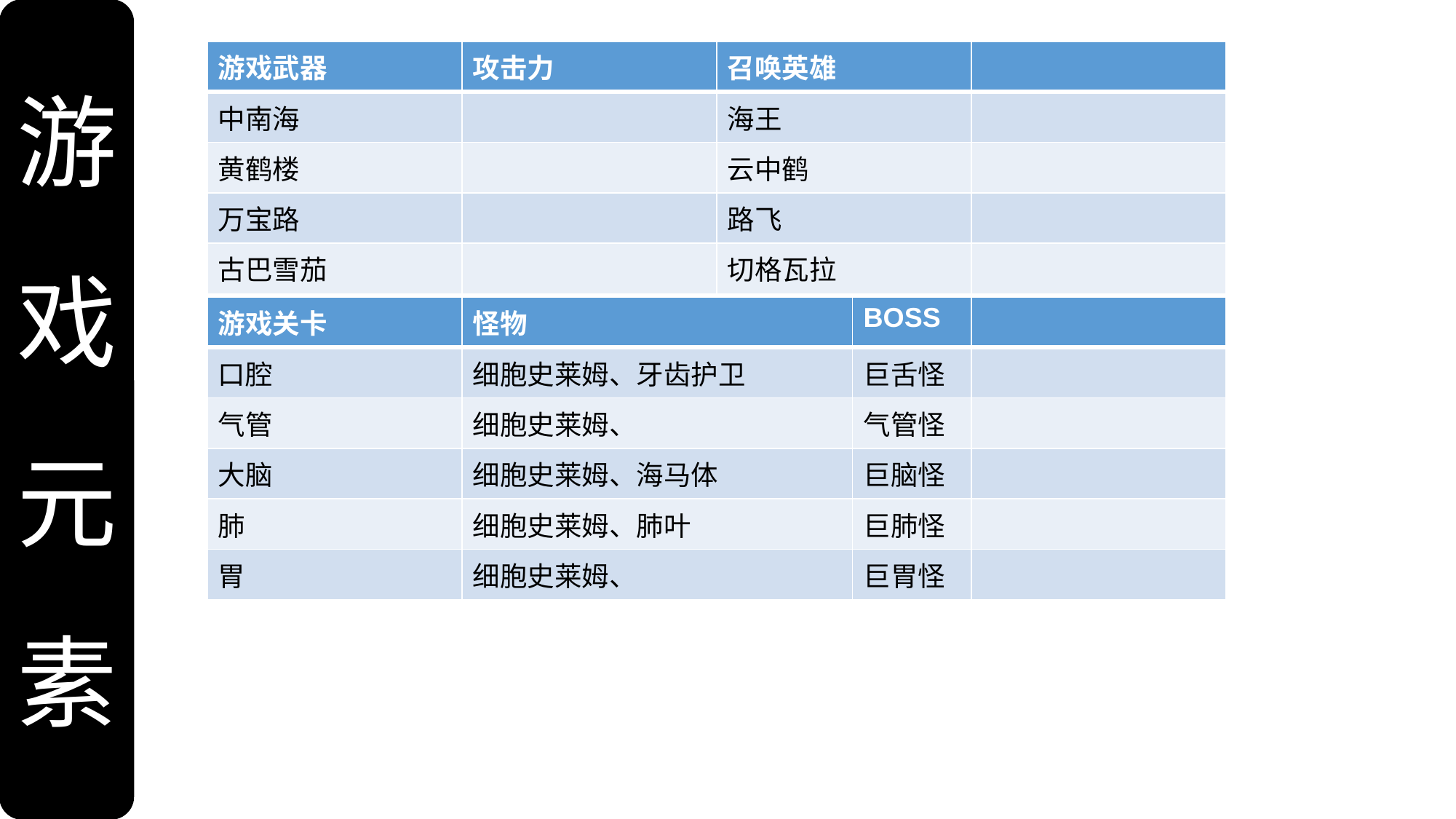

游
戏
元素

| 游戏武器 | 攻击力 | 召唤英雄 |  |
| --- | --- | --- | --- |
| 中南海 |  | 海王 |  |
| 黄鹤楼 |  | 云中鹤 |  |
| 万宝路 |  | 路飞 |  |
| 古巴雪茄 |  | 切格瓦拉 |  |
| 游戏关卡 | 怪物 | BOSS |  |
| --- | --- | --- | --- |
| 口腔 | 细胞史莱姆、牙齿护卫 | 巨舌怪 |  |
| 气管 | 细胞史莱姆、 | 气管怪 |  |
| 大脑 | 细胞史莱姆、海马体 | 巨脑怪 |  |
| 肺 | 细胞史莱姆、肺叶 | 巨肺怪 |  |
| 胃 | 细胞史莱姆、 | 巨胃怪 |  |